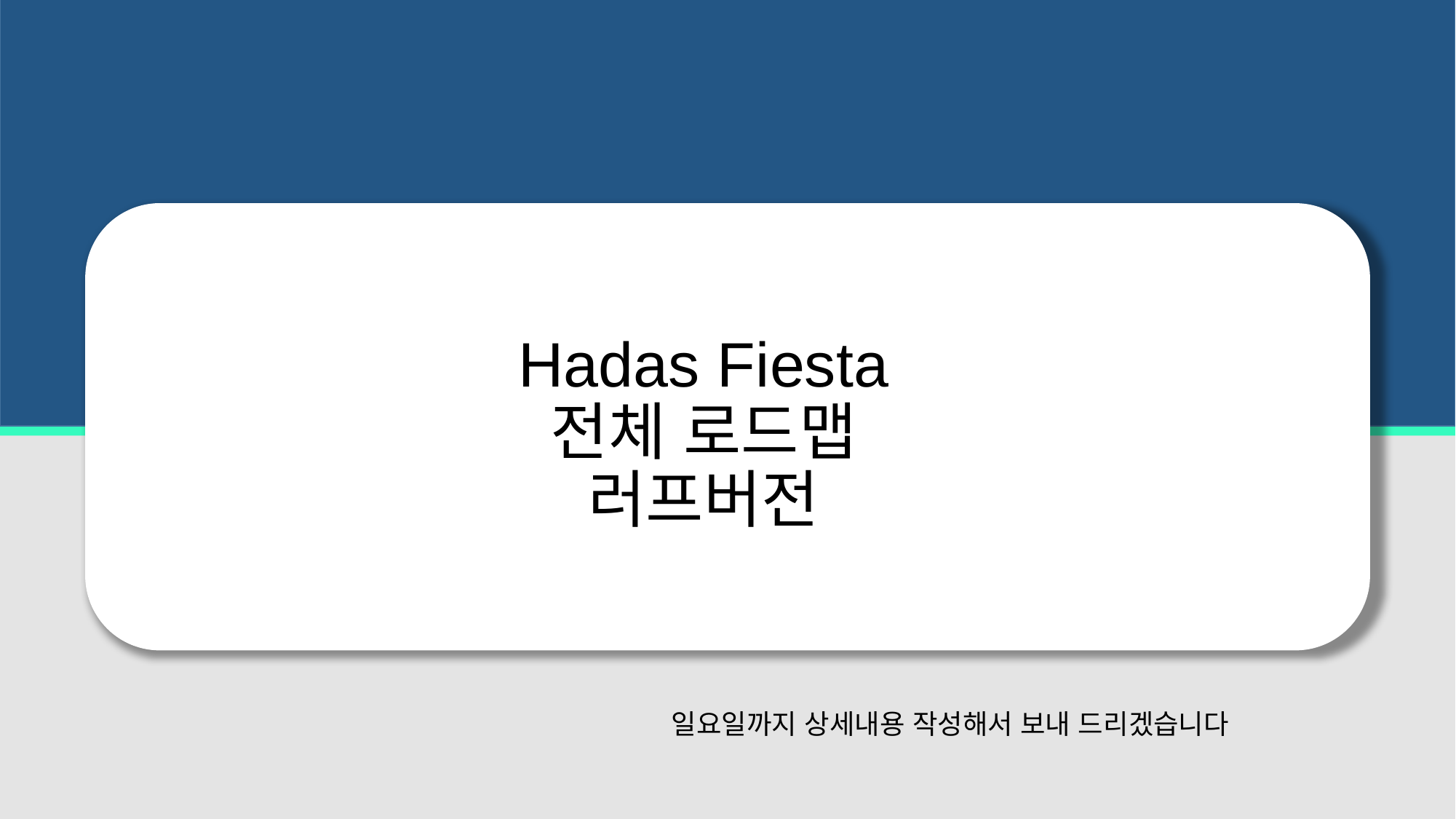

# Hadas Fiesta 전체 로드맵 러프버전
ㅁㄴㅇㄻㄹ
일요일까지 상세내용 작성해서 보내 드리겠습니다